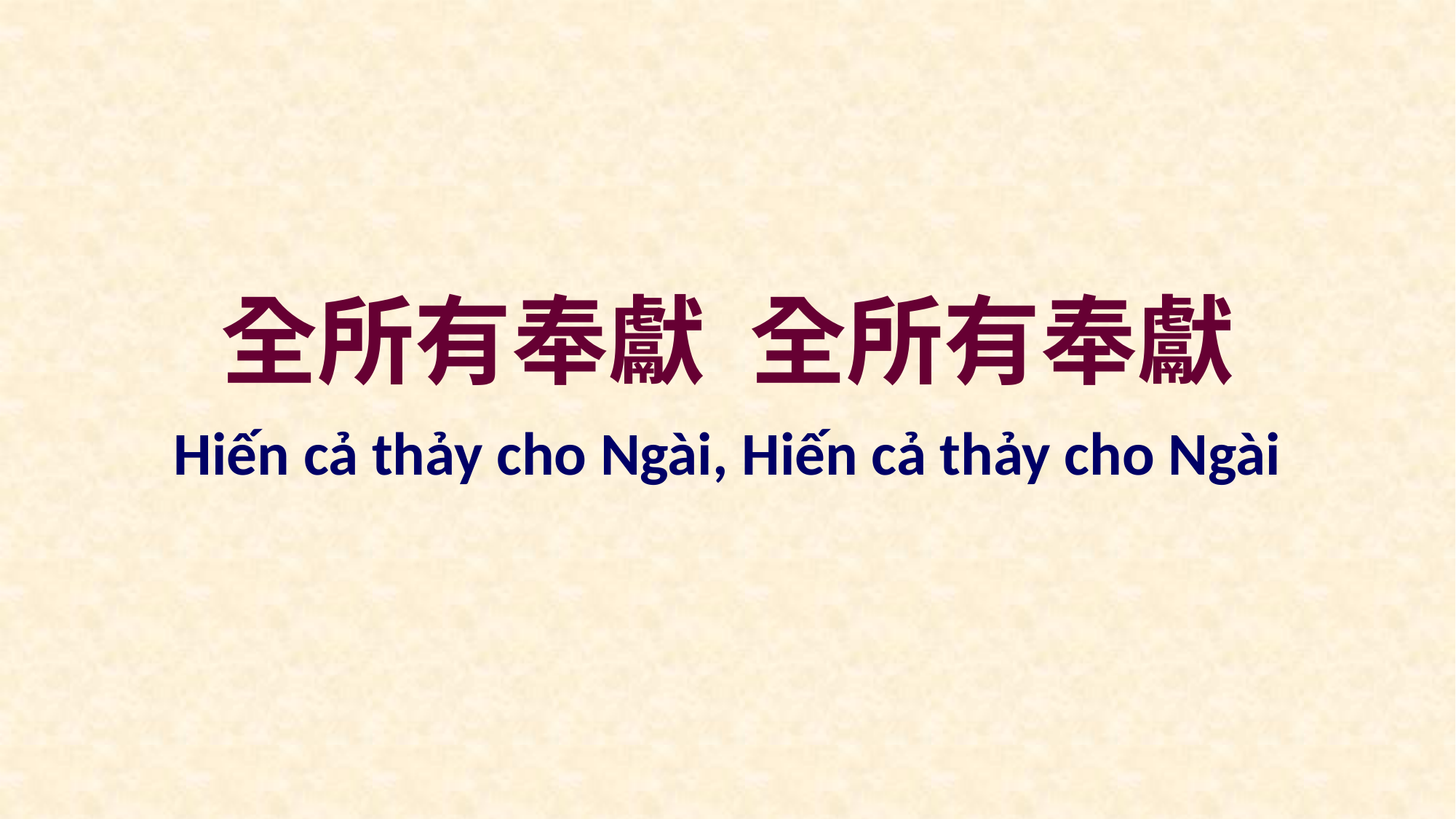

全所有奉獻  全所有奉獻
Hiến cả thảy cho Ngài, Hiến cả thảy cho Ngài